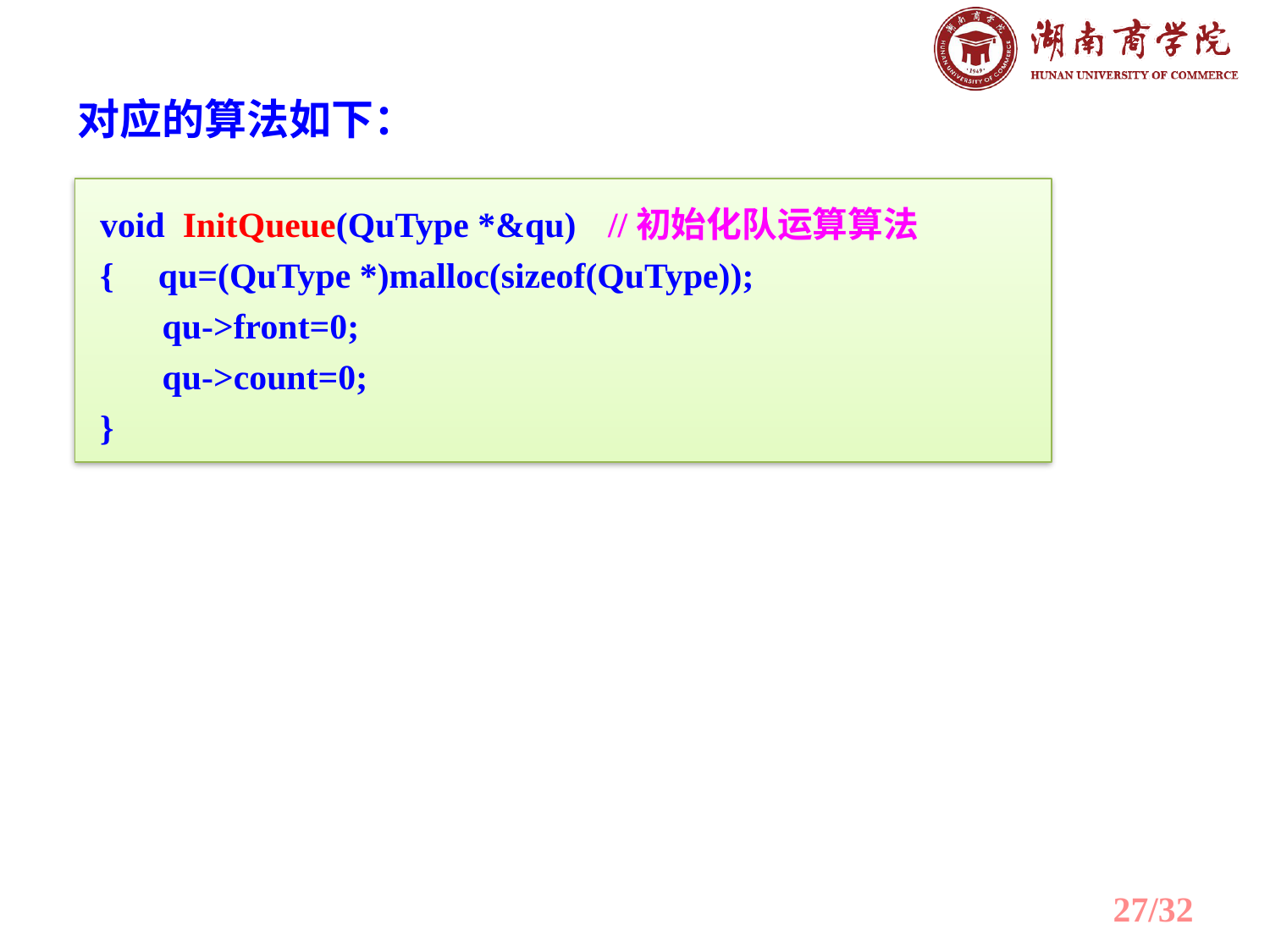

对应的算法如下：
void  InitQueue(QuType *&qu)	//初始化队运算算法
{     qu=(QuType *)malloc(sizeof(QuType));
       qu->front=0;
       qu->count=0;
}
27/32